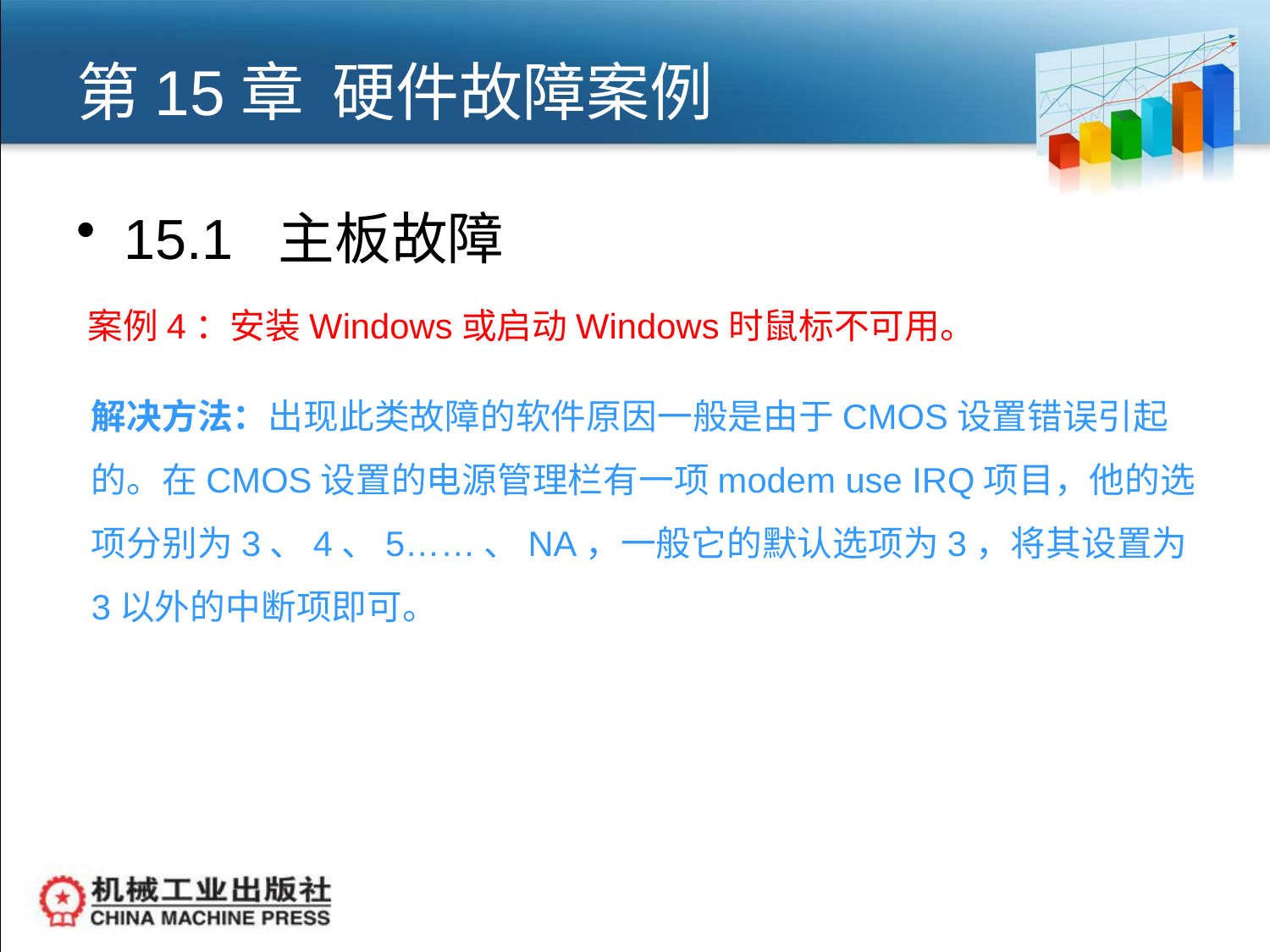

# 第15章  硬件故障案例
15.1  主板故障
案例4：安装Windows或启动Windows时鼠标不可用。
解决方法：出现此类故障的软件原因一般是由于CMOS设置错误引起的。在CMOS设置的电源管理栏有一项modem use IRQ项目，他的选项分别为3、4、5……、NA，一般它的默认选项为3，将其设置为3以外的中断项即可。